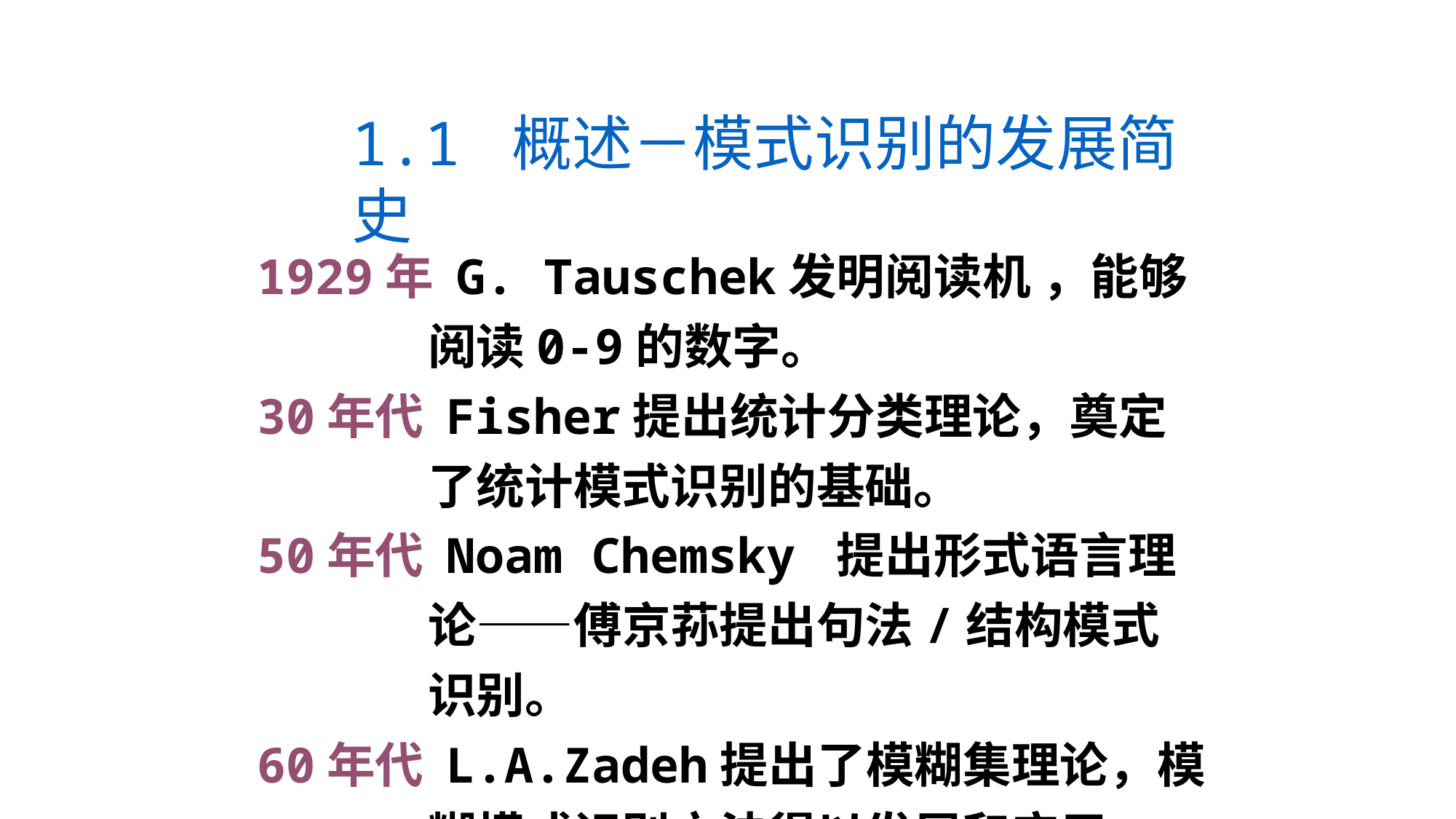

1.1 概述－模式识别的发展简史
1929年 G. Tauschek发明阅读机 ，能够阅读0-9的数字。
30年代 Fisher提出统计分类理论，奠定了统计模式识别的基础。
50年代 Noam Chemsky 提出形式语言理论——傅京荪提出句法/结构模式识别。
60年代 L.A.Zadeh提出了模糊集理论，模糊模式识别方法得以发展和应用。
37